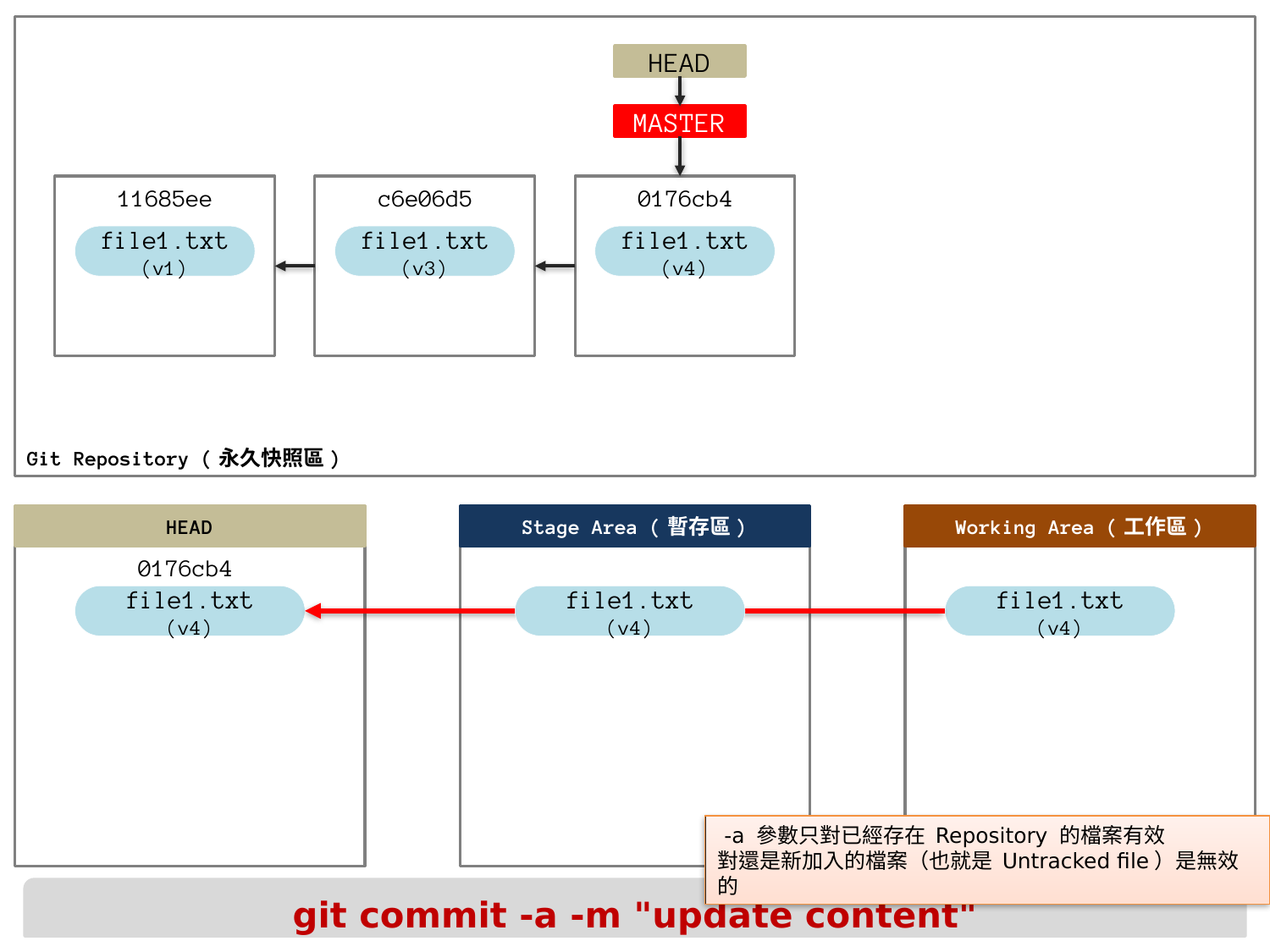

HEAD
MASTER

11685ee

c6e06d5

0176cb4
file1.txt
(v1)
file1.txt
(v3)
file1.txt
(v4)
0176cb4

file1.txt
(v4)
file1.txt
(v4)
file1.txt
(v4)
 -a 參數只對已經存在 Repository 的檔案有效
對還是新加入的檔案（也就是 Untracked file）是無效的
git commit -a -m "update content"